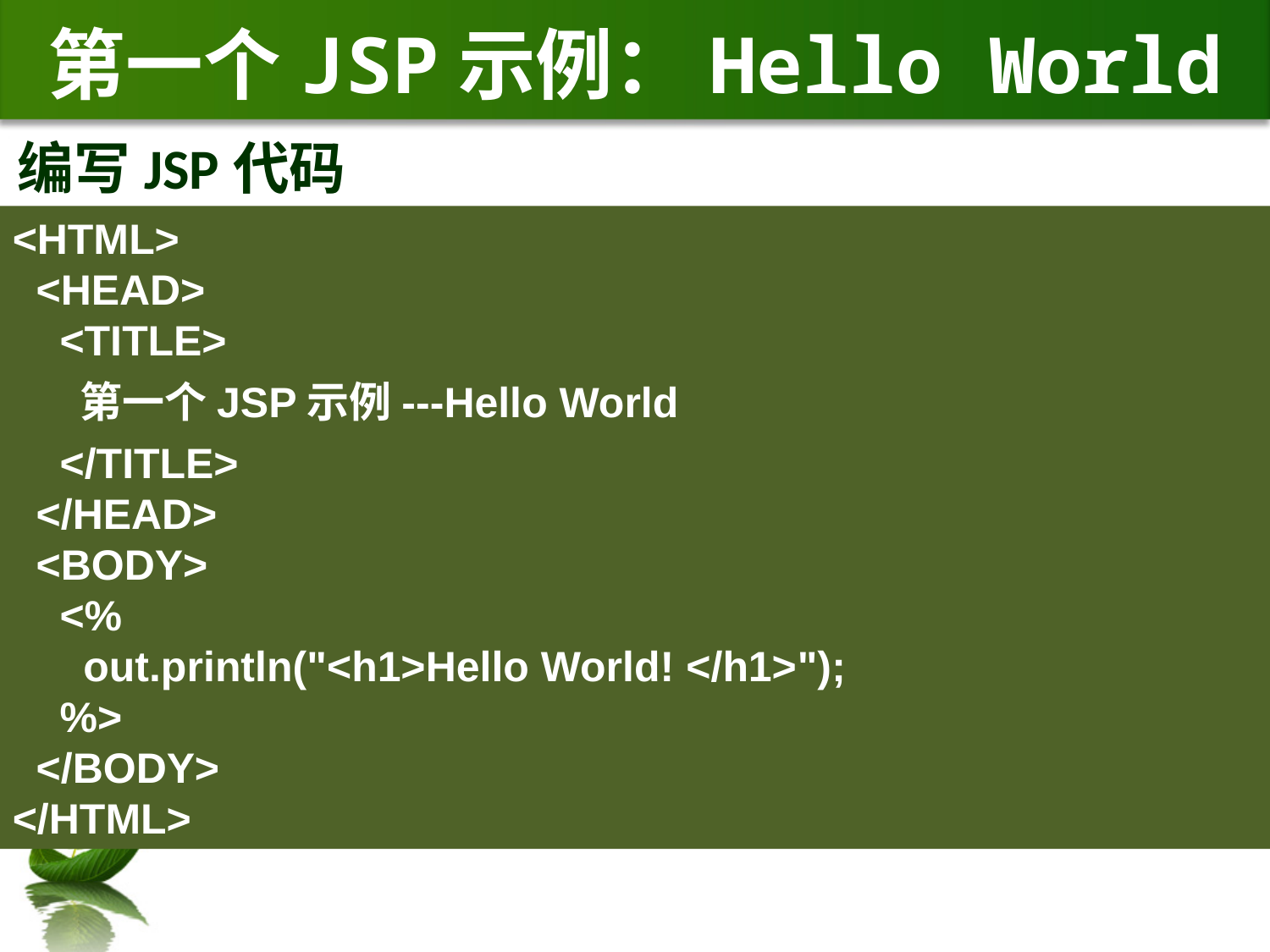

# 第一个JSP示例：Hello World
编写JSP代码
<HTML>
  <HEAD>
    <TITLE>
      第一个JSP示例---Hello World
    </TITLE>
  </HEAD>
  <BODY>
    <%
      out.println("<h1>Hello World! </h1>");
    %>
  </BODY>
</HTML>